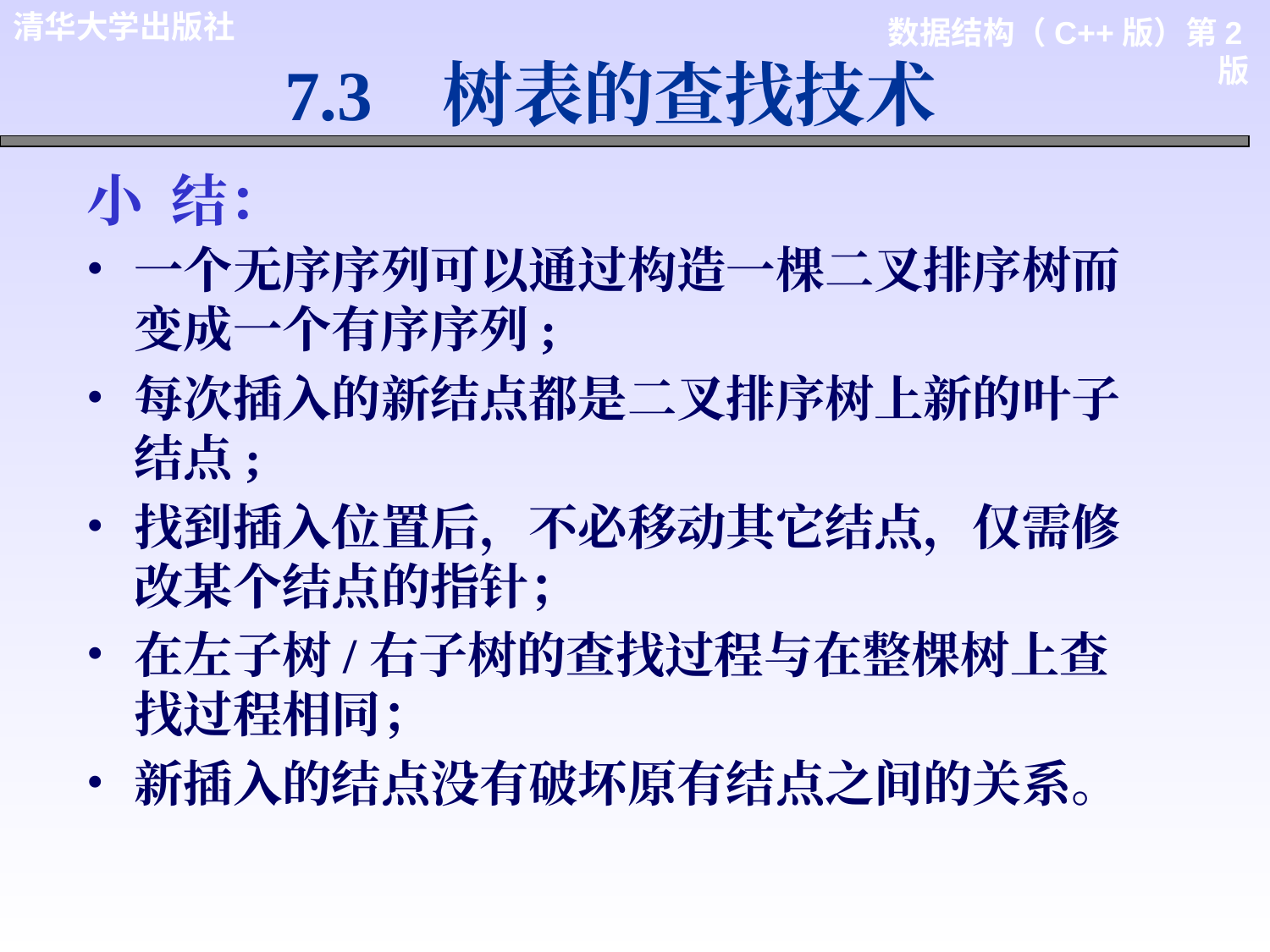

7.3   树表的查找技术
小  结：
一个无序序列可以通过构造一棵二叉排序树而变成一个有序序列;
每次插入的新结点都是二叉排序树上新的叶子结点;
找到插入位置后，不必移动其它结点，仅需修改某个结点的指针；
在左子树/右子树的查找过程与在整棵树上查找过程相同；
新插入的结点没有破坏原有结点之间的关系。